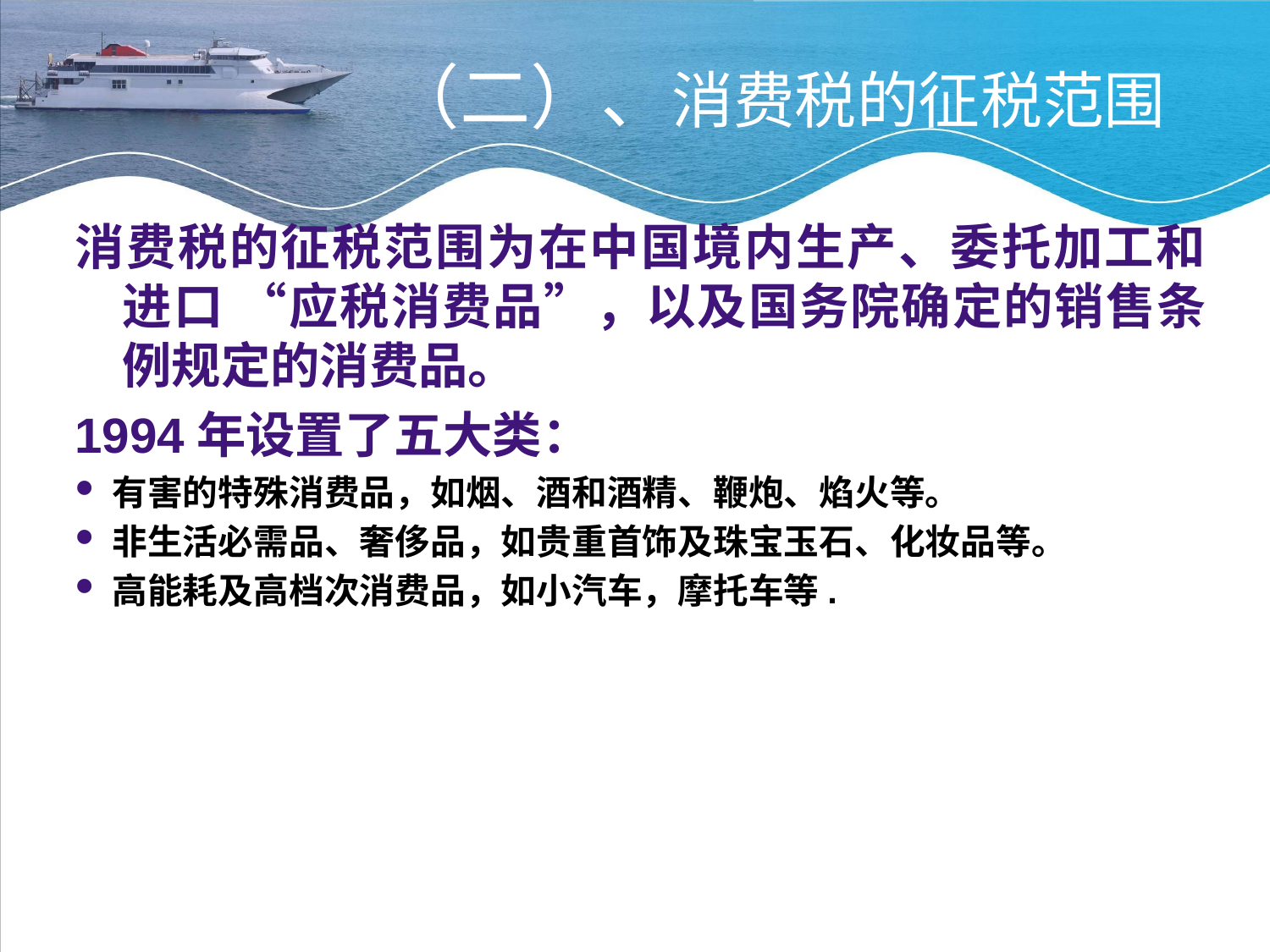

（二）、消费税的征税范围
消费税的征税范围为在中国境内生产、委托加工和进口 “应税消费品”，以及国务院确定的销售条例规定的消费品。
1994年设置了五大类：
有害的特殊消费品，如烟、酒和酒精、鞭炮、焰火等。
非生活必需品、奢侈品，如贵重首饰及珠宝玉石、化妆品等。
高能耗及高档次消费品，如小汽车，摩托车等.